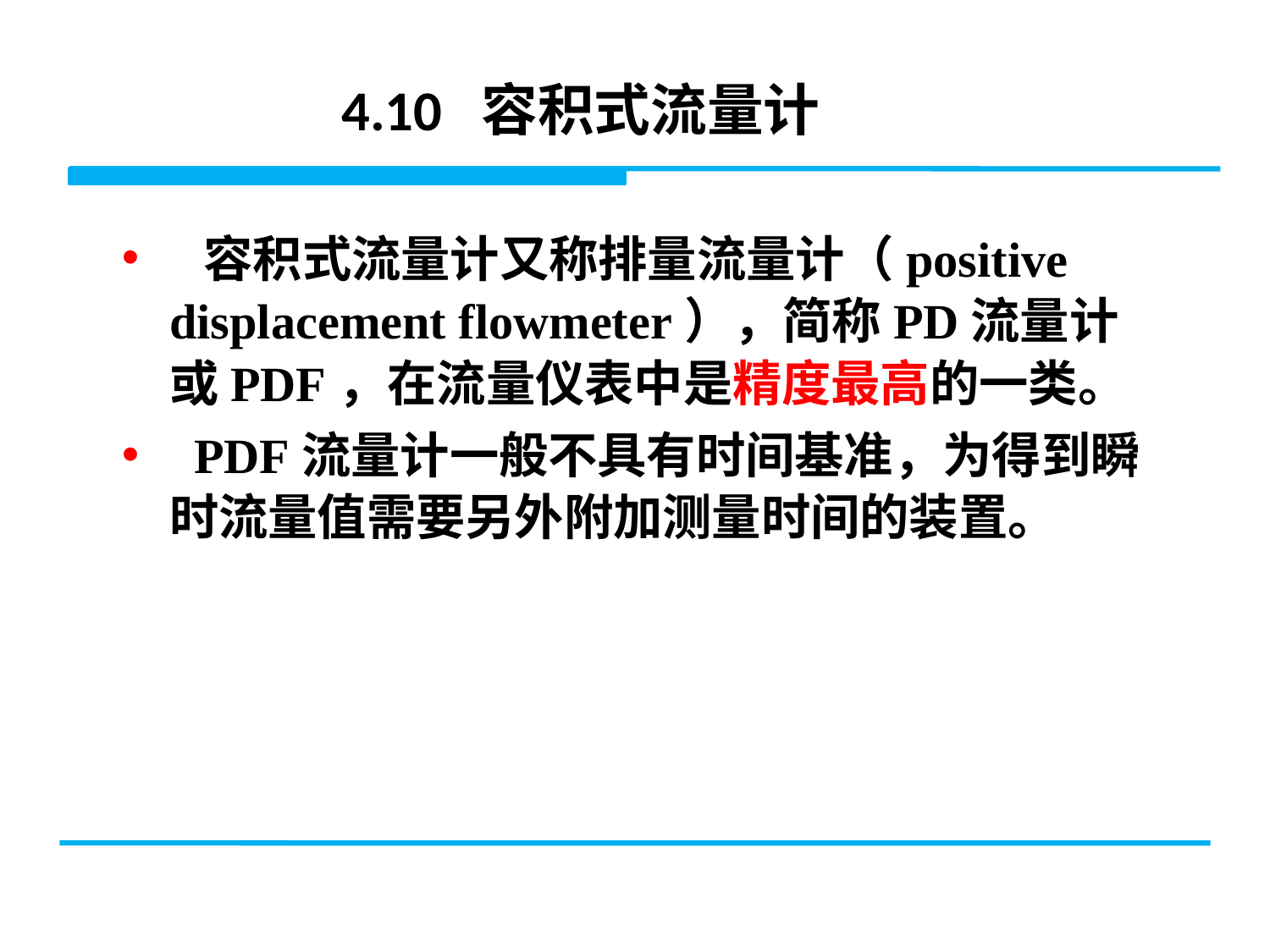

# 4.10  容积式流量计
  容积式流量计又称排量流量计（positive displacement flowmeter），简称PD流量计或PDF，在流量仪表中是精度最高的一类。
  PDF流量计一般不具有时间基准，为得到瞬时流量值需要另外附加测量时间的装置。